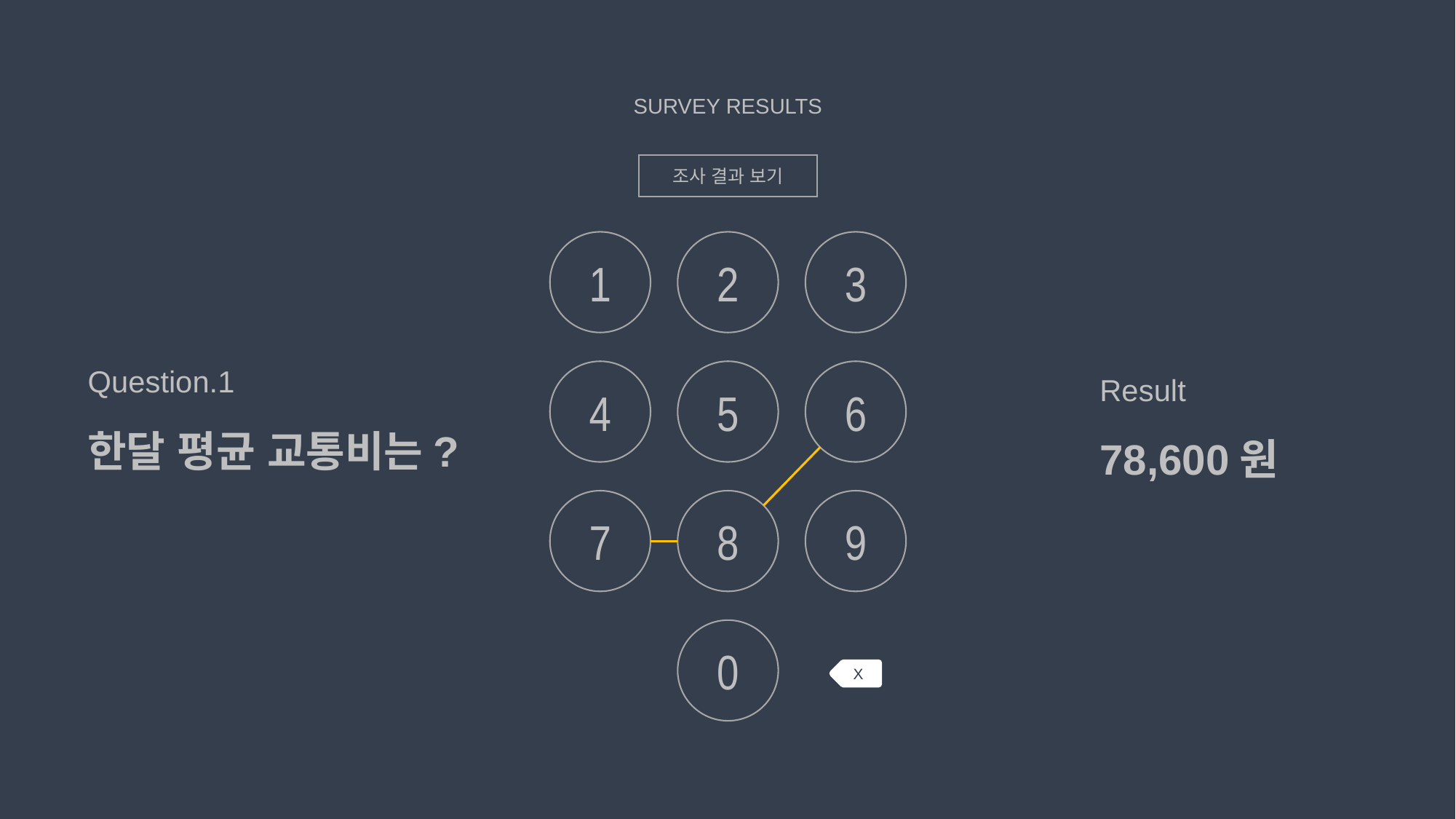

SURVEY RESULTS
조사 결과 보기
1
2
3
Question.1
한달 평균 교통비는?
Result
78,600원
4
5
6
7
8
9
0
X